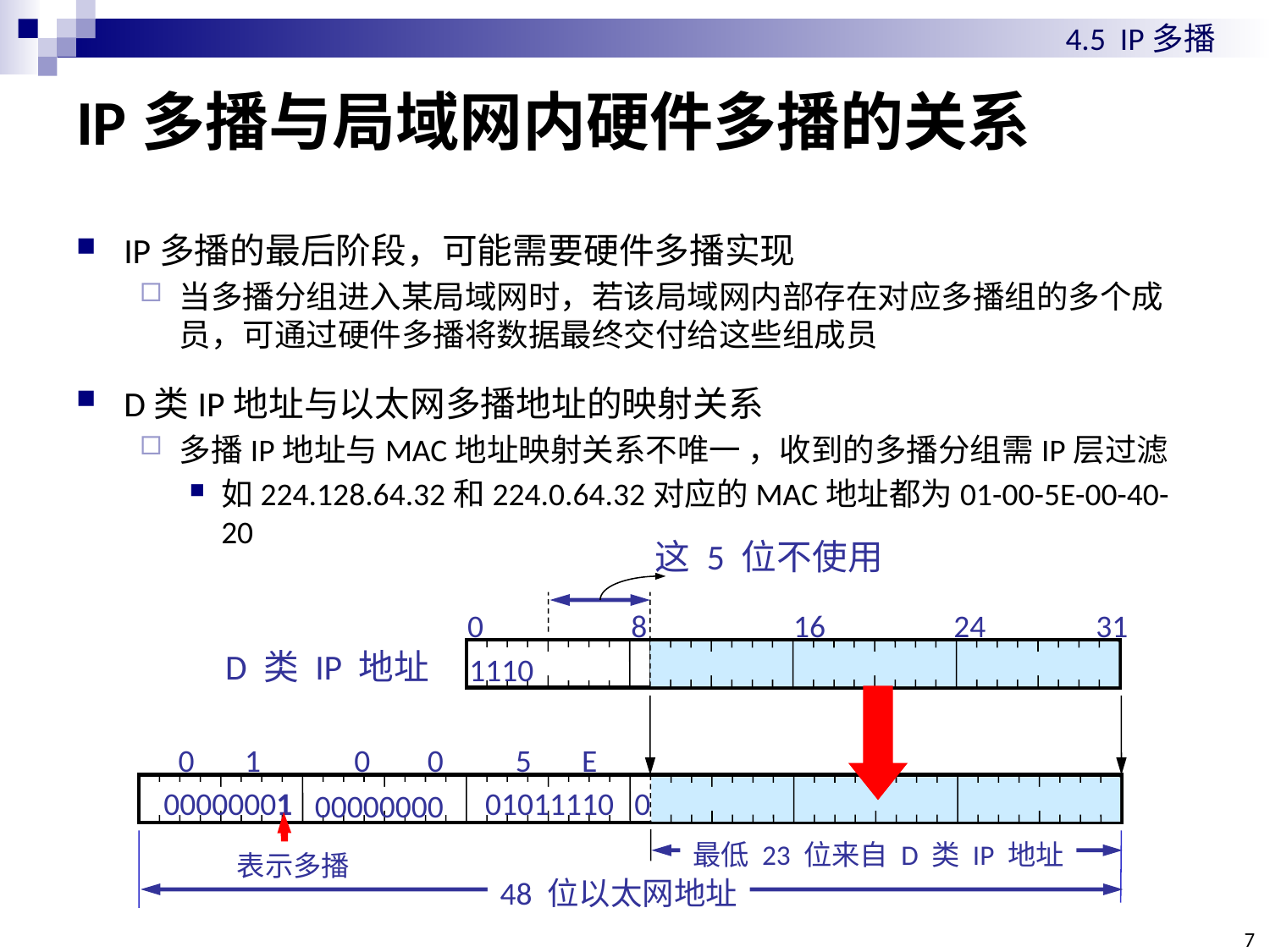

4.5  IP多播
# IP多播与局域网内硬件多播的关系
IP多播的最后阶段，可能需要硬件多播实现
当多播分组进入某局域网时，若该局域网内部存在对应多播组的多个成员，可通过硬件多播将数据最终交付给这些组成员
D类IP地址与以太网多播地址的映射关系
多播IP地址与MAC地址映射关系不唯一 ，收到的多播分组需IP层过滤
如224.128.64.32和224.0.64.32对应的MAC地址都为01-00-5E-00-40-20
这 5 位不使用

0
8
16
24
31

D 类 IP 地址

1110

0       1             0        0          5       E

00000001
01011110
0
00000000

最低 23 位来自 D 类 IP 地址
表示多播

48 位以太网地址

7